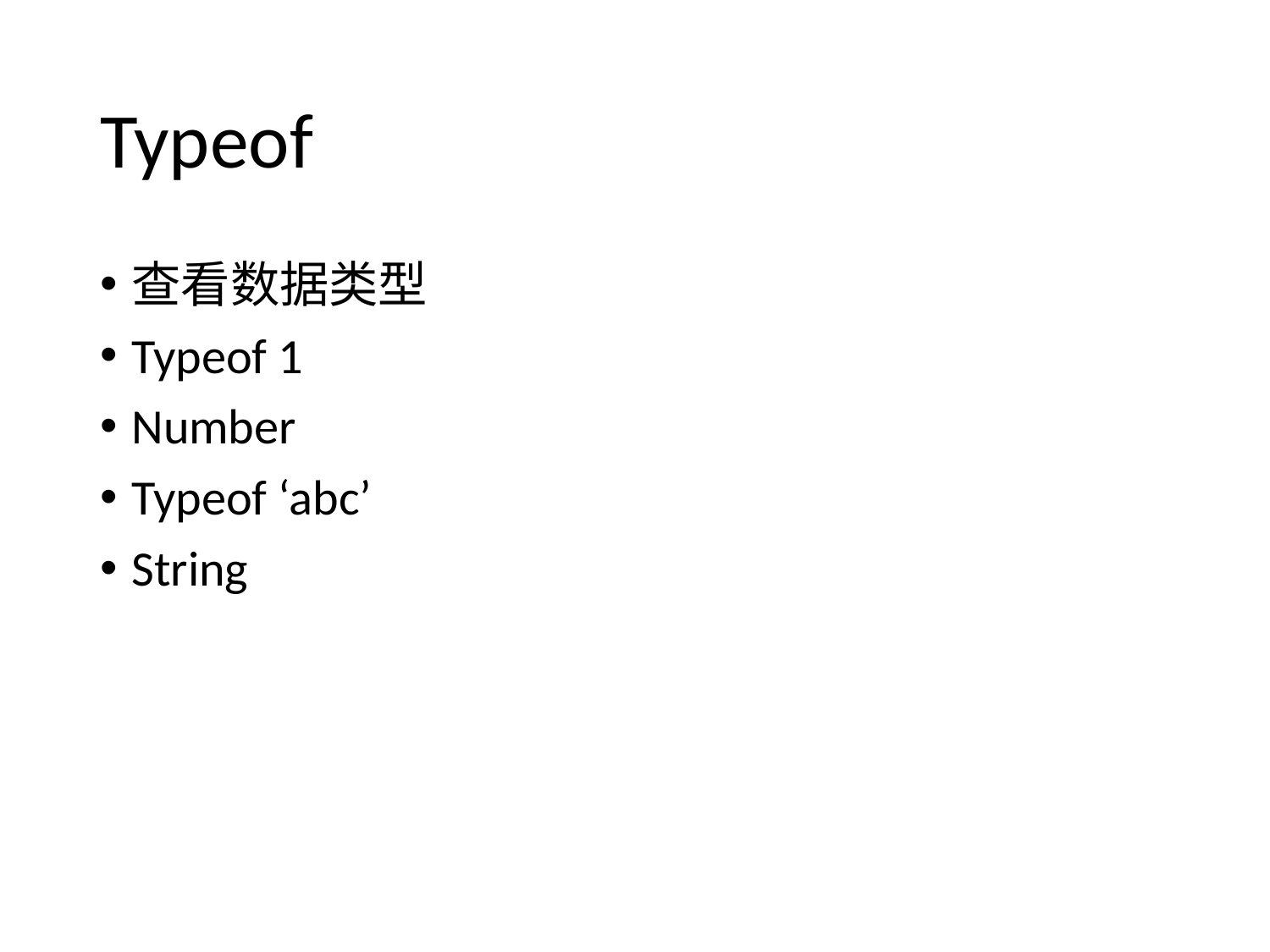

# Typeof
查看数据类型
Typeof 1
Number
Typeof ‘abc’
String